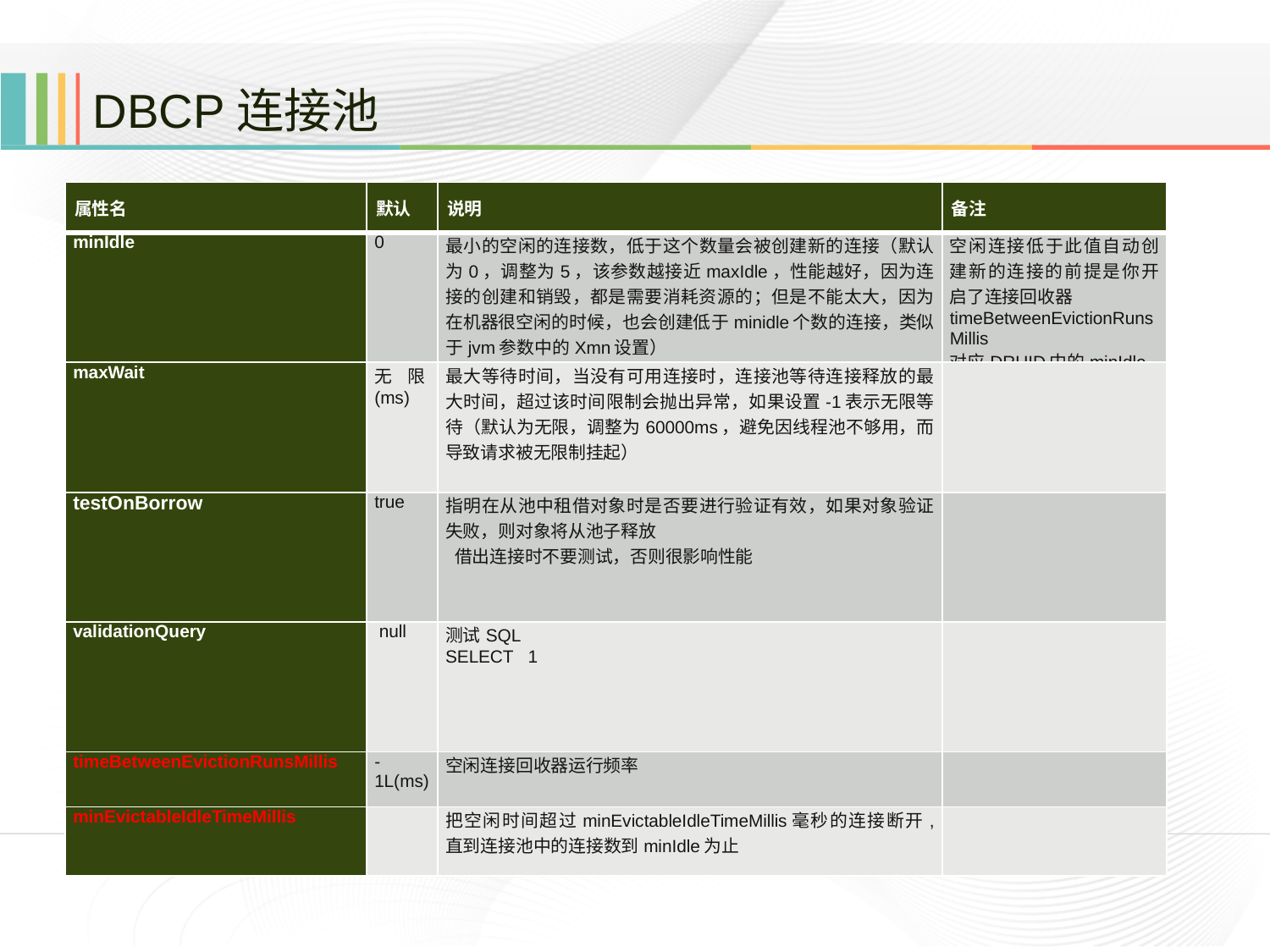

DBCP连接池

| 属性名 | 默认 | 说明 | 备注 |
| --- | --- | --- | --- |
| minIdle | 0 | 最小的空闲的连接数，低于这个数量会被创建新的连接（默认为0，调整为5，该参数越接近maxIdle，性能越好，因为连接的创建和销毁，都是需要消耗资源的；但是不能太大，因为在机器很空闲的时候，也会创建低于minidle个数的连接，类似于jvm参数中的Xmn设置） | 空闲连接低于此值自动创建新的连接的前提是你开启了连接回收器 timeBetweenEvictionRunsMillis 对应DRUID中的minIdle |
| maxWait | 无限(ms) | 最大等待时间，当没有可用连接时，连接池等待连接释放的最大时间，超过该时间限制会抛出异常，如果设置-1表示无限等待（默认为无限，调整为60000ms，避免因线程池不够用，而导致请求被无限制挂起） |  |
| testOnBorrow | true | 指明在从池中租借对象时是否要进行验证有效，如果对象验证失败，则对象将从池子释放 借出连接时不要测试，否则很影响性能 |  |
| validationQuery | null | 测试SQL SELECT 1 |  |
| timeBetweenEvictionRunsMillis | -1L(ms) | 空闲连接回收器运行频率 |  |
| minEvictableIdleTimeMillis |  | 把空闲时间超过minEvictableIdleTimeMillis毫秒的连接断开, 直到连接池中的连接数到minIdle为止 |  |